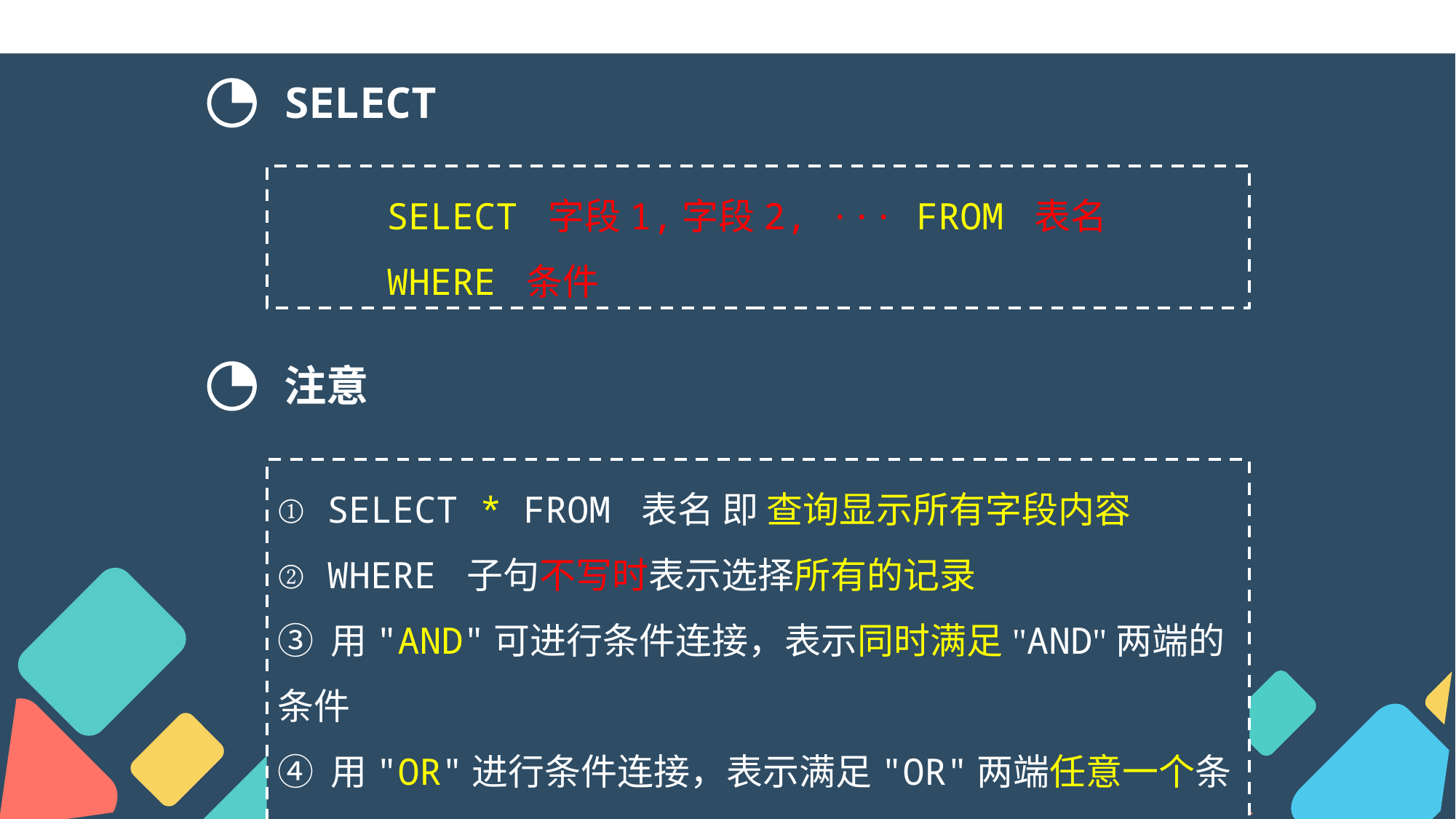

SELECT

     SELECT 字段1,字段2, ··· FROM 表名
     WHERE 条件
注意

① SELECT * FROM 表名 即 查询显示所有字段内容
② WHERE 子句不写时表示选择所有的记录
③ 用"AND"可进行条件连接，表示同时满足"AND"两端的条件
④ 用"OR"进行条件连接，表示满足"OR"两端任意一个条件